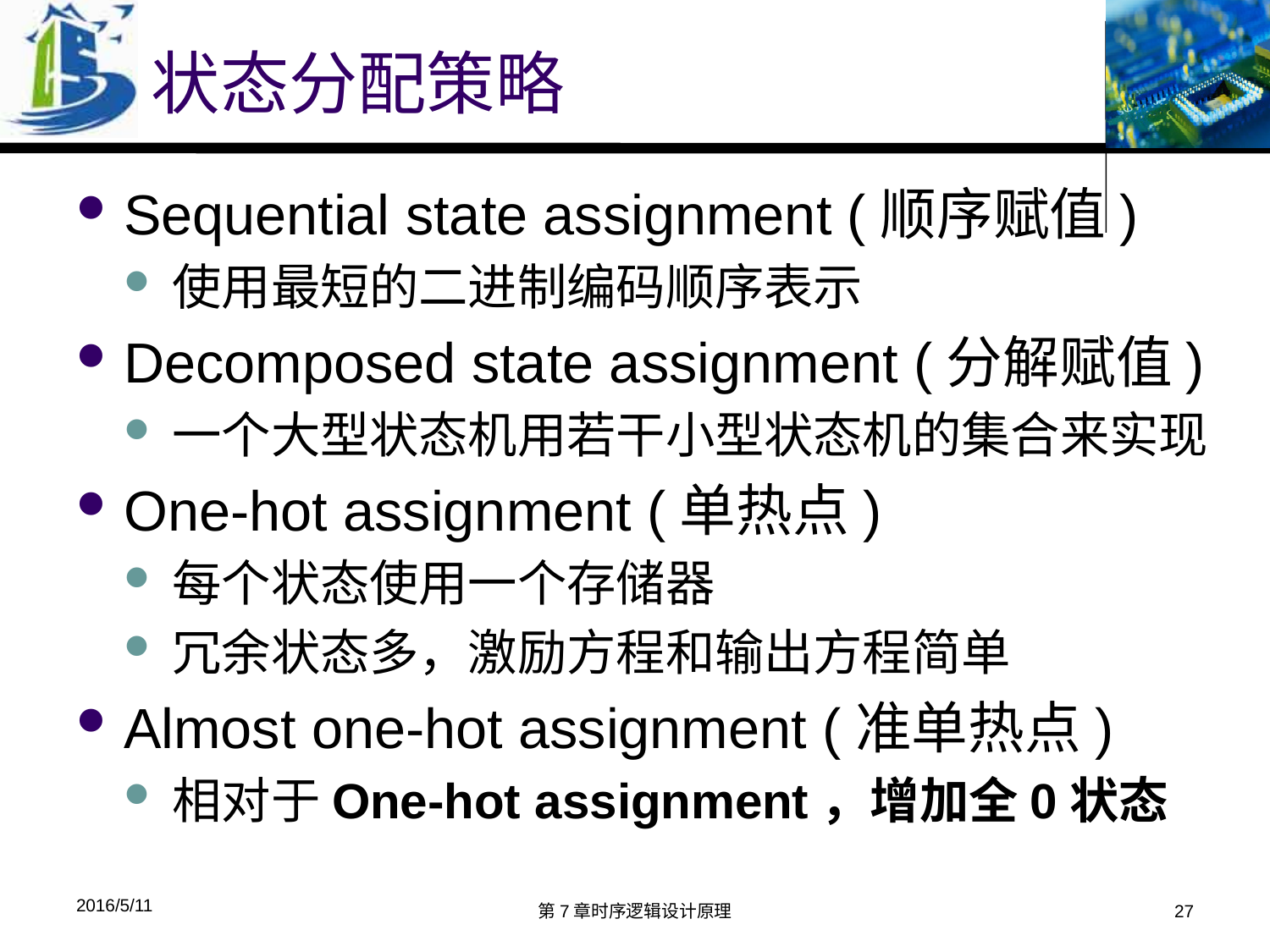

# 状态分配策略
Sequential state assignment (顺序赋值)
使用最短的二进制编码顺序表示
Decomposed state assignment (分解赋值)
一个大型状态机用若干小型状态机的集合来实现
One-hot assignment (单热点)
每个状态使用一个存储器
冗余状态多，激励方程和输出方程简单
Almost one-hot assignment (准单热点)
相对于One-hot assignment，增加全0状态
2016/5/11
第7章时序逻辑设计原理
27